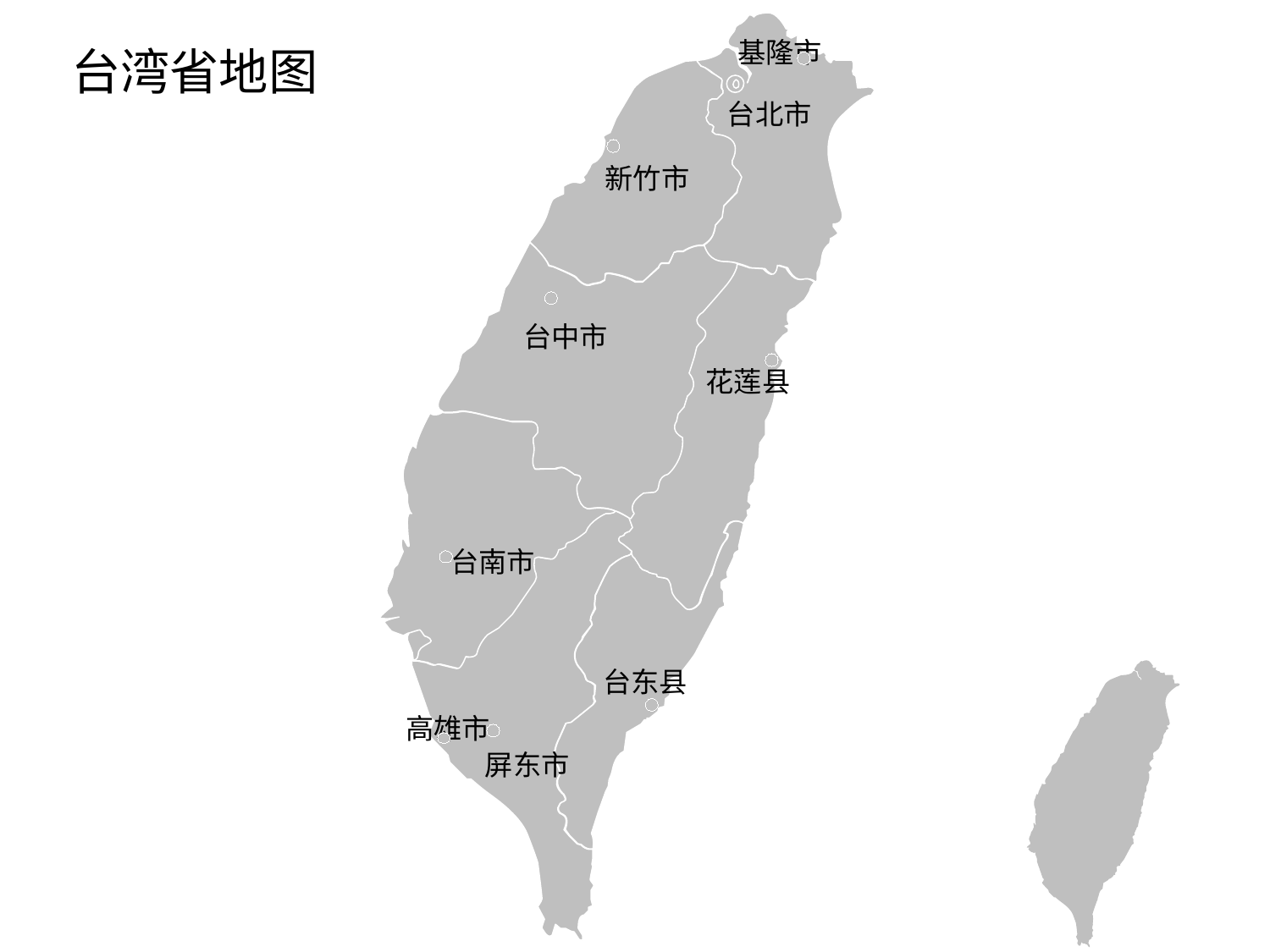

基隆市

台北市

新竹市

台中市

花莲县

台南市

台东县

高雄市

屏东市

# 台湾省地图